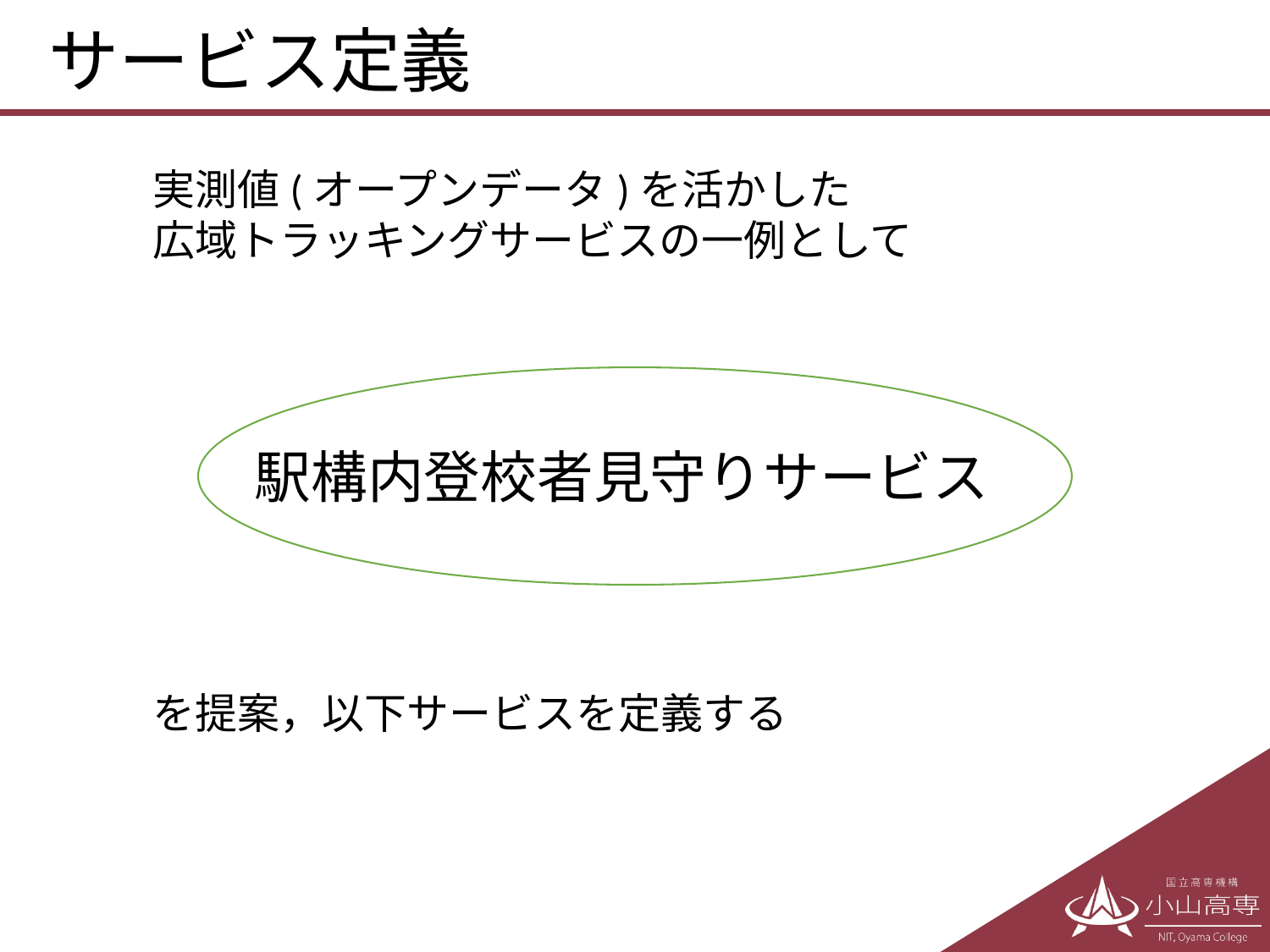

# サービス定義
実測値(オープンデータ)を活かした
広域トラッキングサービスの一例として

駅構内登校者見守りサービス
を提案，以下サービスを定義する